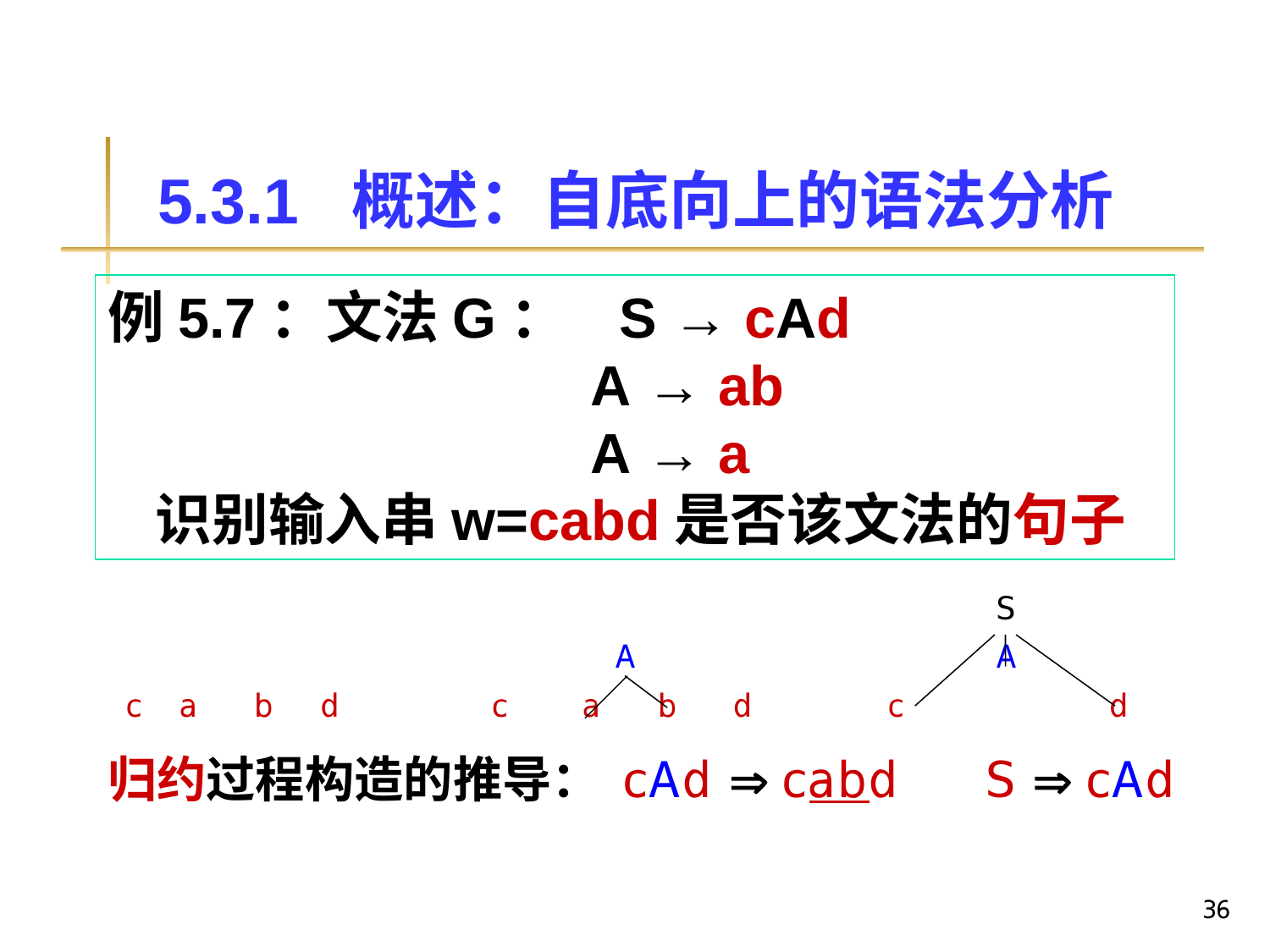

# 5.3.1 概述：自底向上的语法分析
例5.7：文法G：   S → cAd
                            A → ab
                            A → a
识别输入串w=cabd是否该文法的句子
							S
				A			A
  c    a      b     d	              c        a      b      d  	  c                      d
归约过程构造的推导： cAd ⇒ cabd      S ⇒ cAd

36